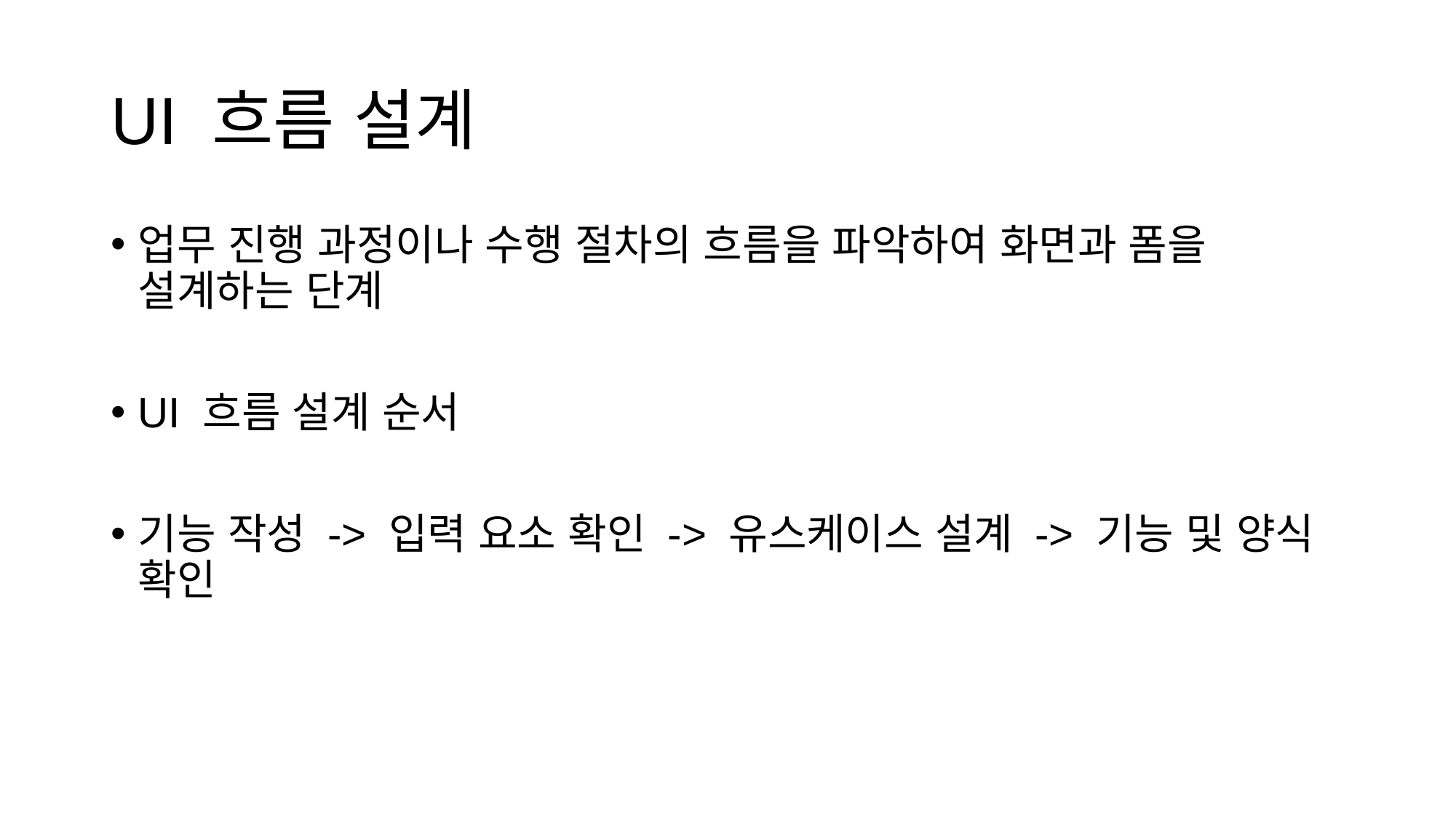

# UI 흐름 설계
업무 진행 과정이나 수행 절차의 흐름을 파악하여 화면과 폼을 설계하는 단계

UI 흐름 설계 순서

기능 작성 -> 입력 요소 확인 -> 유스케이스 설계 -> 기능 및 양식 확인